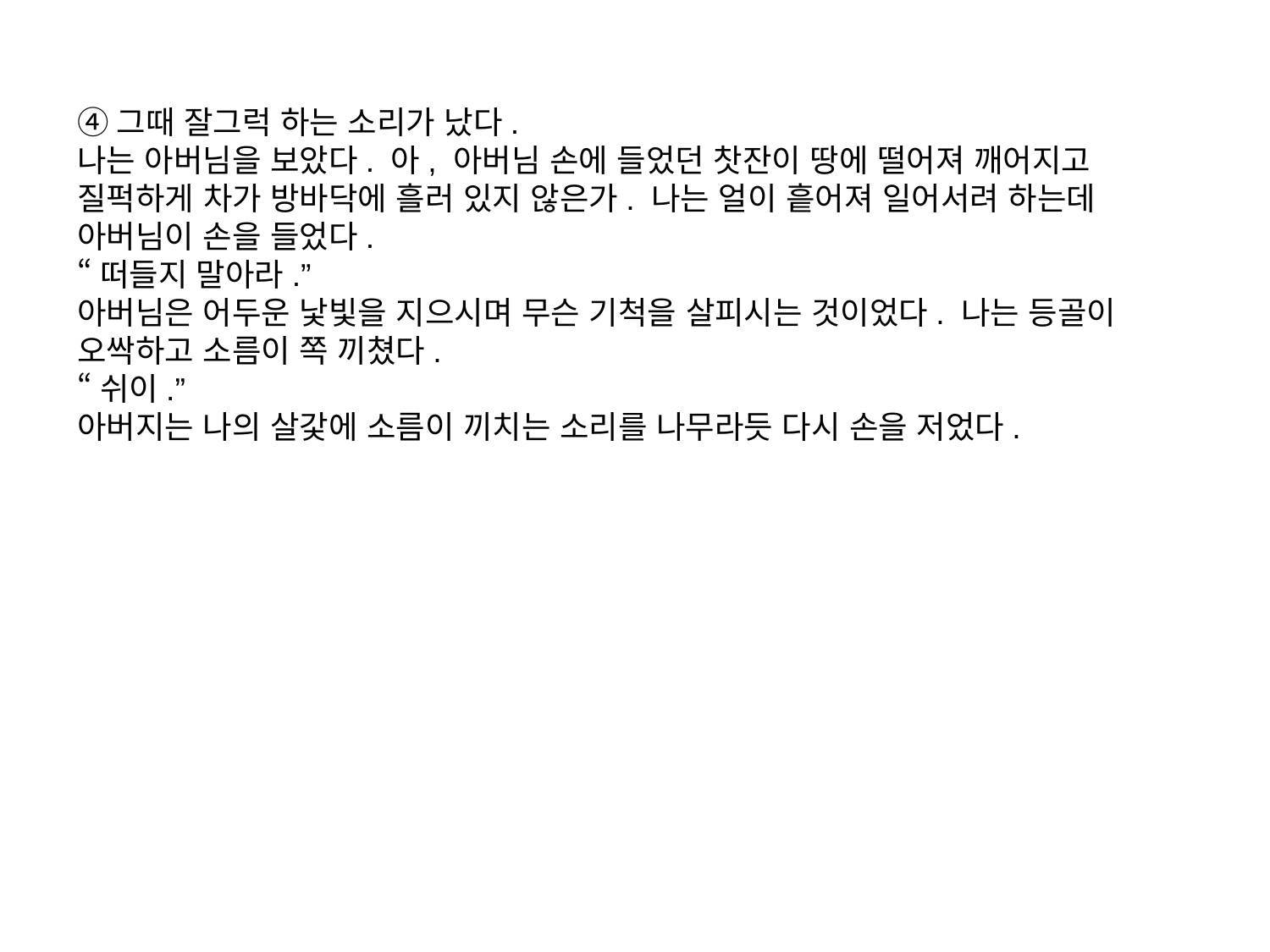

④그때 잘그럭 하는 소리가 났다.
나는 아버님을 보았다. 아, 아버님 손에 들었던 찻잔이 땅에 떨어져 깨어지고 질퍽하게 차가 방바닥에 흘러 있지 않은가. 나는 얼이 흩어져 일어서려 하는데 아버님이 손을 들었다.
“떠들지 말아라.”
아버님은 어두운 낯빛을 지으시며 무슨 기척을 살피시는 것이었다. 나는 등골이 오싹하고 소름이 쪽 끼쳤다.
“쉬이.”
아버지는 나의 살갗에 소름이 끼치는 소리를 나무라듯 다시 손을 저었다.